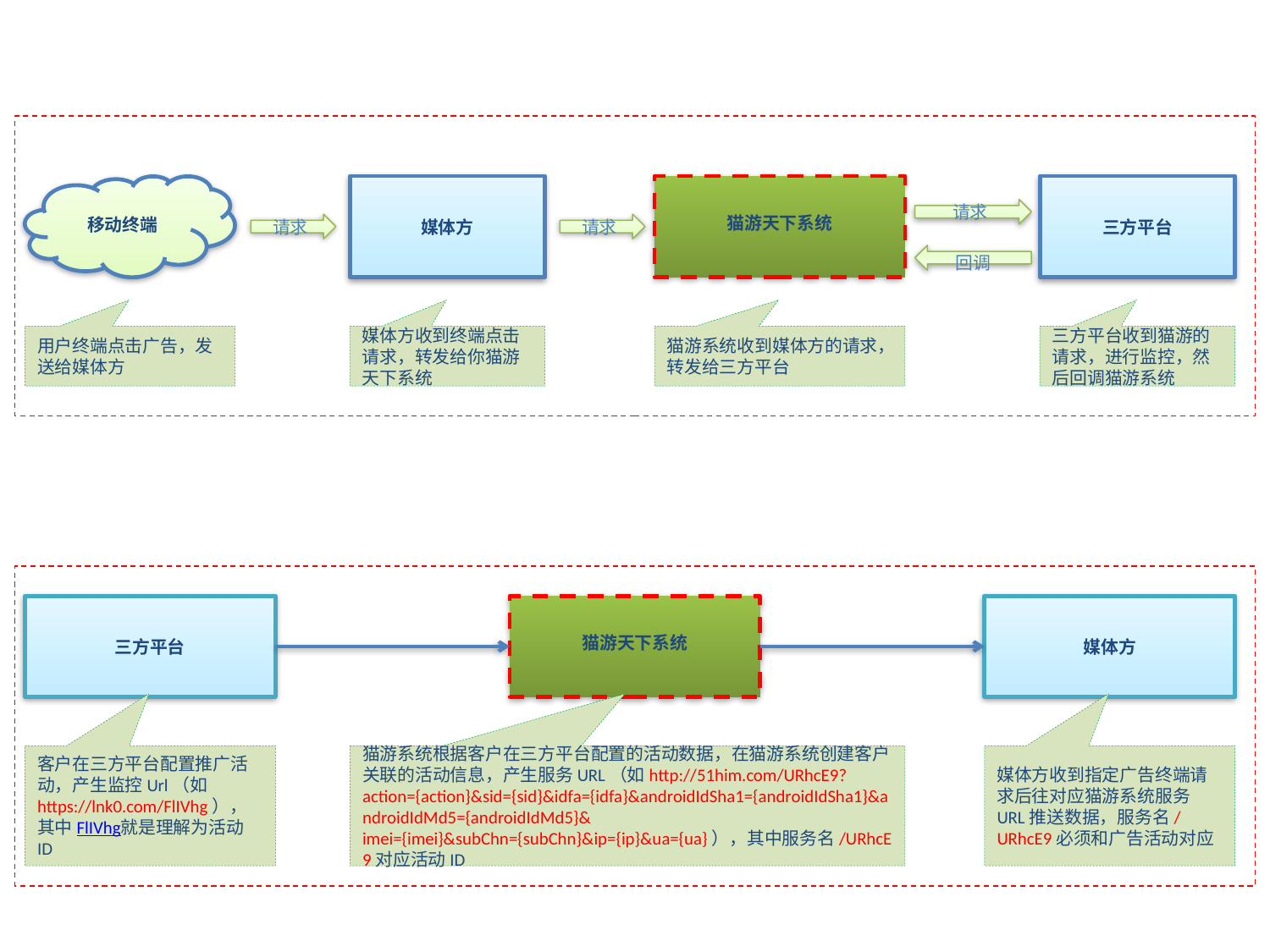

移动终端
媒体方

猫游天下系统

三方平台
请求
请求
请求

回调
三方平台收到猫游的请求，进行监控，然后回调猫游系统
用户终端点击广告，发送给媒体方
媒体方收到终端点击请求，转发给你猫游天下系统
猫游系统收到媒体方的请求，转发给三方平台

三方平台

猫游天下系统

媒体方
客户在三方平台配置推广活动，产生监控Url（如https://lnk0.com/FlIVhg），其中FlIVhg就是理解为活动ID
猫游系统根据客户在三方平台配置的活动数据，在猫游系统创建客户关联的活动信息，产生服务URL（如http://51him.com/URhcE9?action={action}&sid={sid}&idfa={idfa}&androidIdSha1={androidIdSha1}&androidIdMd5={androidIdMd5}& imei={imei}&subChn={subChn}&ip={ip}&ua={ua}），其中服务名/URhcE9对应活动ID
媒体方收到指定广告终端请求后往对应猫游系统服务URL推送数据，服务名/URhcE9必须和广告活动对应